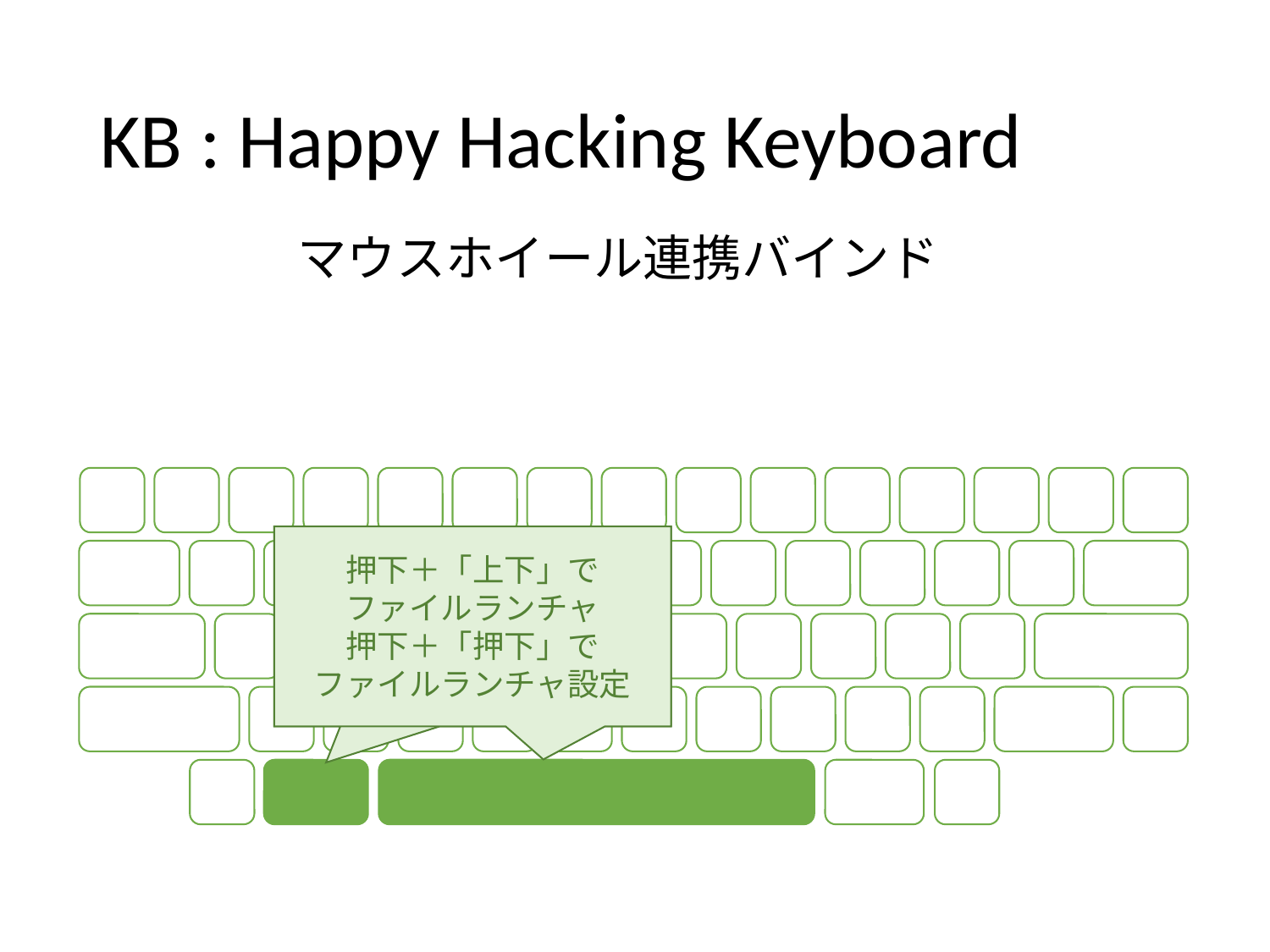

# KB : Happy Hacking Keyboard
マウスホイール連携バインド

押下＋「上下」で
ファイルランチャ
押下＋「押下」で
ファイルランチャ設定
押下＋「上下」で
ファイルランチャ
押下＋「押下」で
ファイルランチャ設定